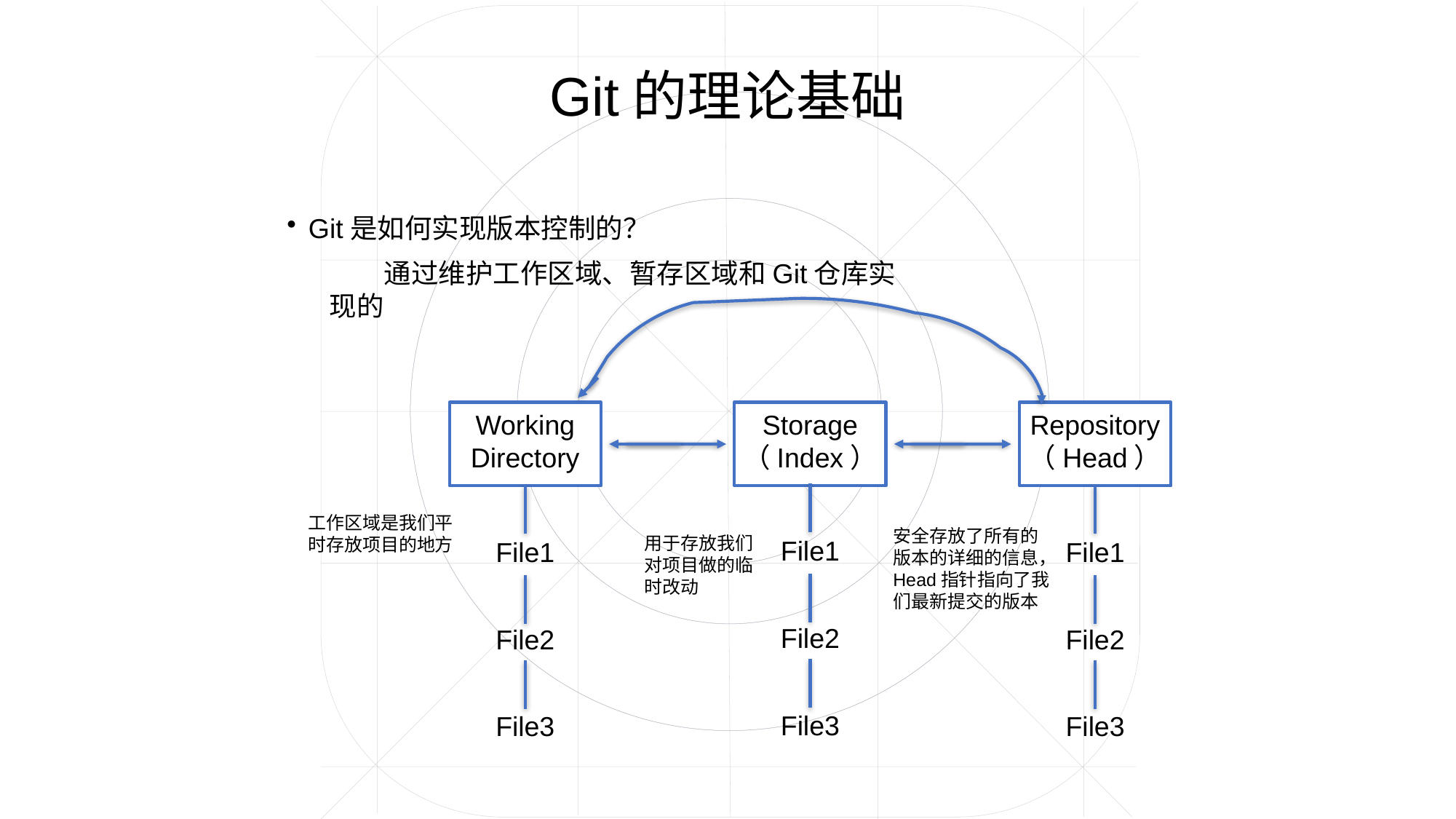

Git的理论基础
Git是如何实现版本控制的？
通过维护工作区域、暂存区域和Git仓库实现的

Working
Directory
Storage
（Index）
Repository
（Head）

File1
File1
File1

File2
File2
File2

File3
File3
File3
工作区域是我们平
时存放项目的地方
安全存放了所有的
版本的详细的信息，
Head指针指向了我
们最新提交的版本
用于存放我们
对项目做的临
时改动